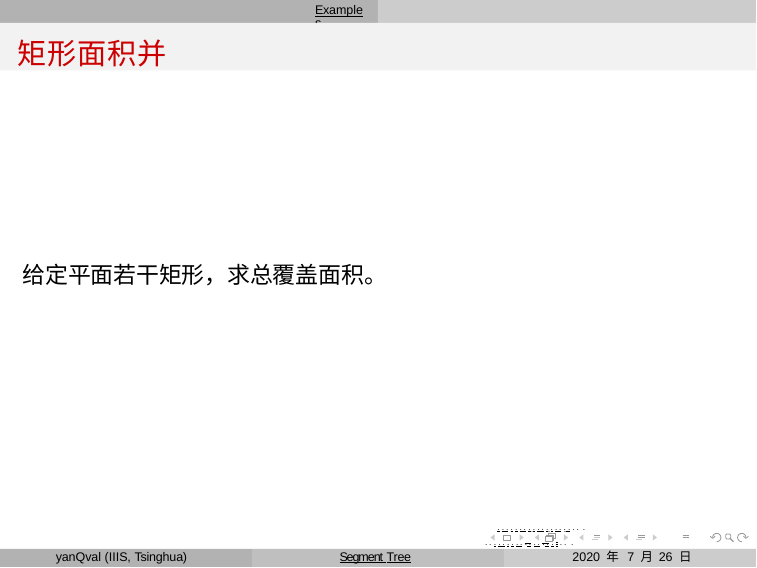

Examples
矩形面积并
给定平面若干矩形，求总覆盖面积。
. . . . . . . . . . . . . . . . . . . .
. . . . . . . . . . . . . . . . . . . .
2020 年  7 月 26 日	13 / 29

yanQval (IIIS, Tsinghua)
Segment Tree